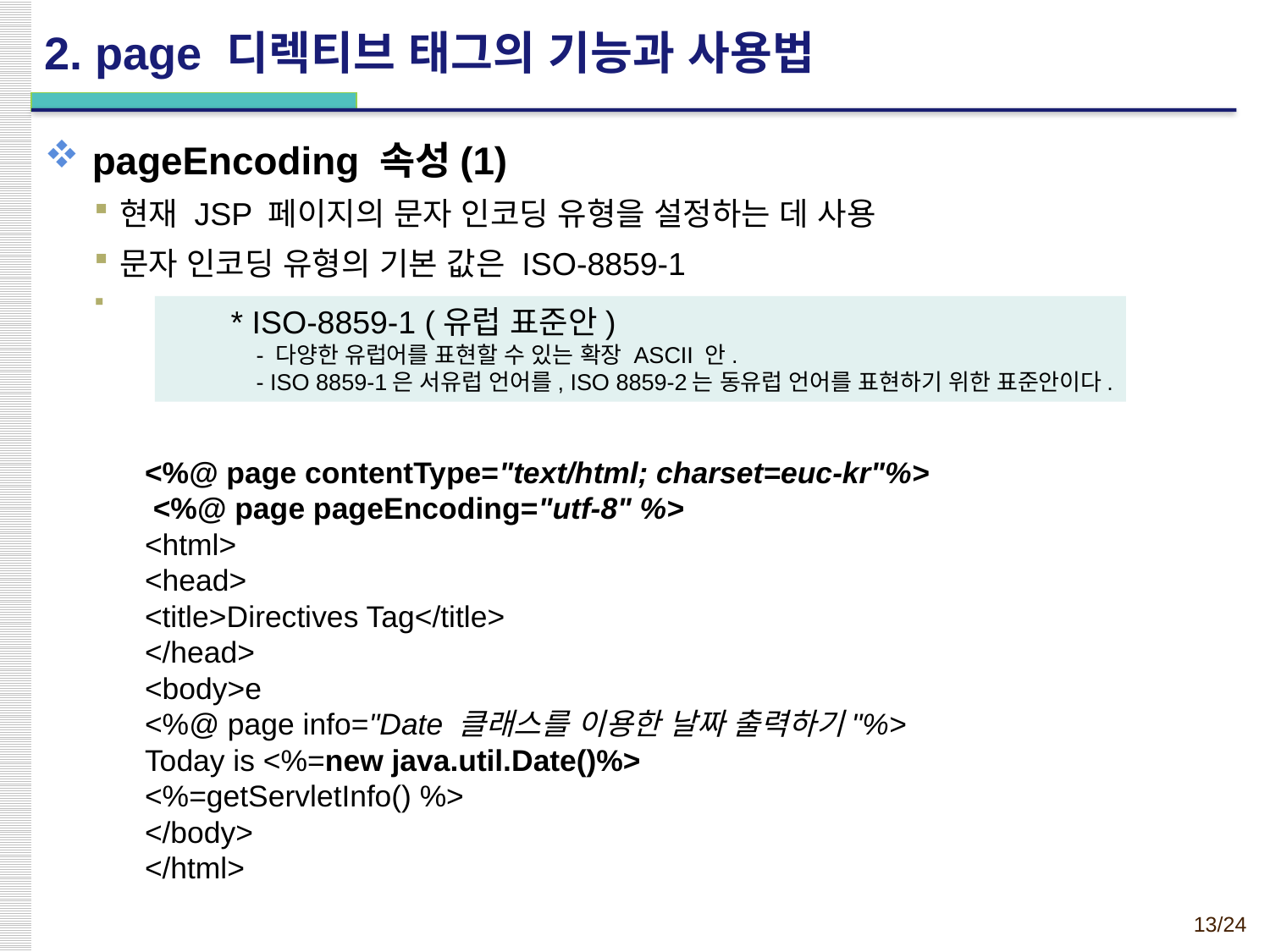

# 2. page 디렉티브 태그의 기능과 사용법
pageEncoding 속성(1)
현재 JSP 페이지의 문자 인코딩 유형을 설정하는 데 사용
문자 인코딩 유형의 기본 값은 ISO-8859-1

* ISO-8859-1 (유럽 표준안)
    - 다양한 유럽어를 표현할 수 있는 확장 ASCII 안.
    - ISO 8859-1은 서유럽 언어를, ISO 8859-2는 동유럽 언어를 표현하기 위한 표준안이다.
<%@ page contentType="text/html; charset=euc-kr"%>
 <%@ page pageEncoding="utf-8" %>
<html>
<head>
<title>Directives Tag</title>
</head>
<body>e
<%@ page info="Date 클래스를 이용한 날짜 출력하기"%>
Today is <%=new java.util.Date()%>
<%=getServletInfo() %>
</body>
</html>